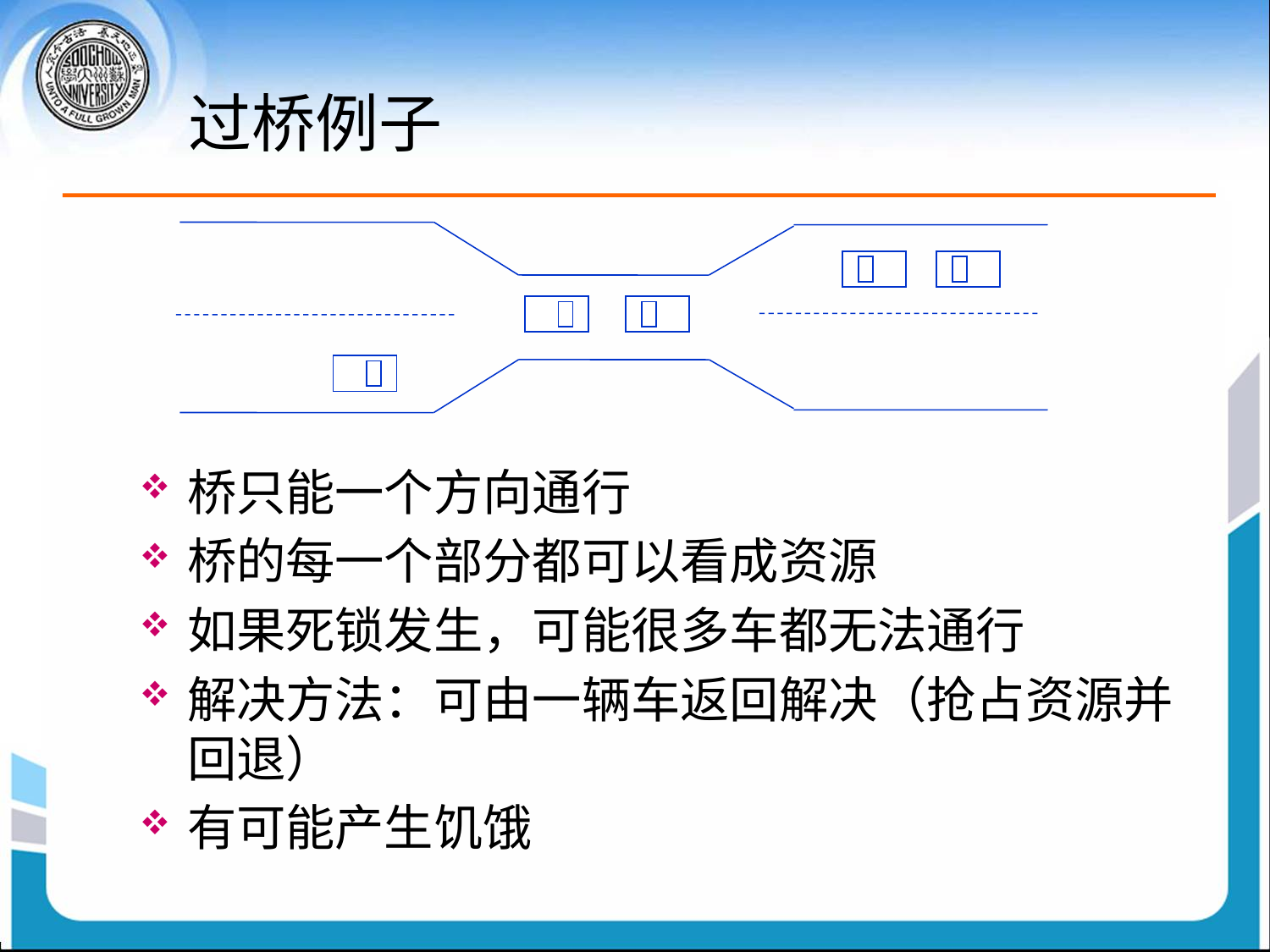

# 过桥例子

桥只能一个方向通行
桥的每一个部分都可以看成资源
如果死锁发生，可能很多车都无法通行
解决方法：可由一辆车返回解决（抢占资源并回退）
有可能产生饥饿